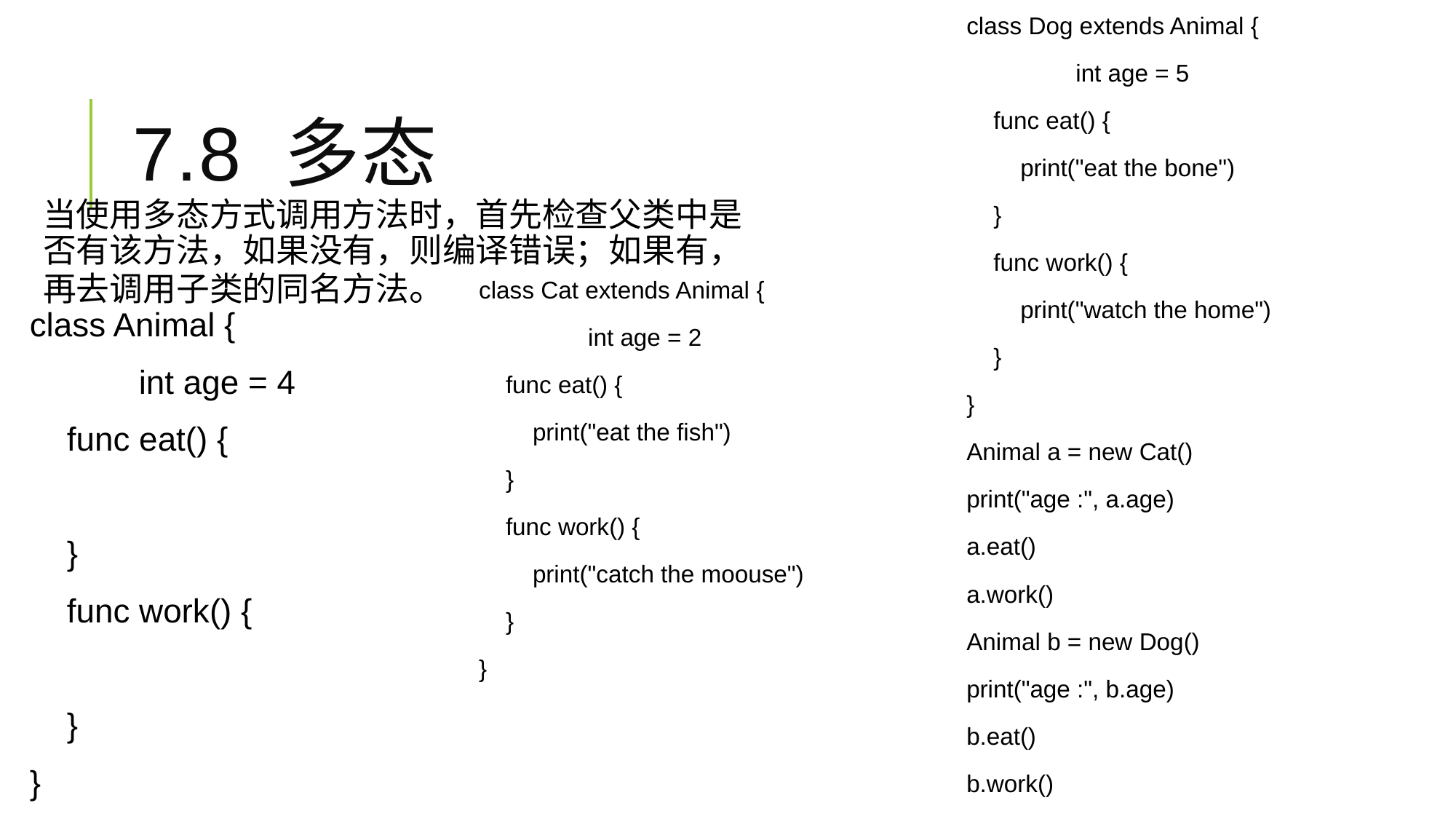

class Dog extends Animal {
	int age = 5
    func eat() {
        print("eat the bone")
    }
    func work() {
        print("watch the home")
    }
}
Animal a = new Cat()
print("age :", a.age)
a.eat()
a.work()
Animal b = new Dog()
print("age :", b.age)
b.eat()
b.work()
# 7.8 多态
当使用多态方式调用方法时，首先检查父类中是否有该方法，如果没有，则编译错误；如果有，再去调用子类的同名方法。

class Cat extends Animal {
	int age = 2
    func eat() {
        print("eat the fish")
    }
    func work() {
        print("catch the moouse")
    }
}
class Animal {
	int age = 4
    func eat() {

    }
    func work() {

    }
}